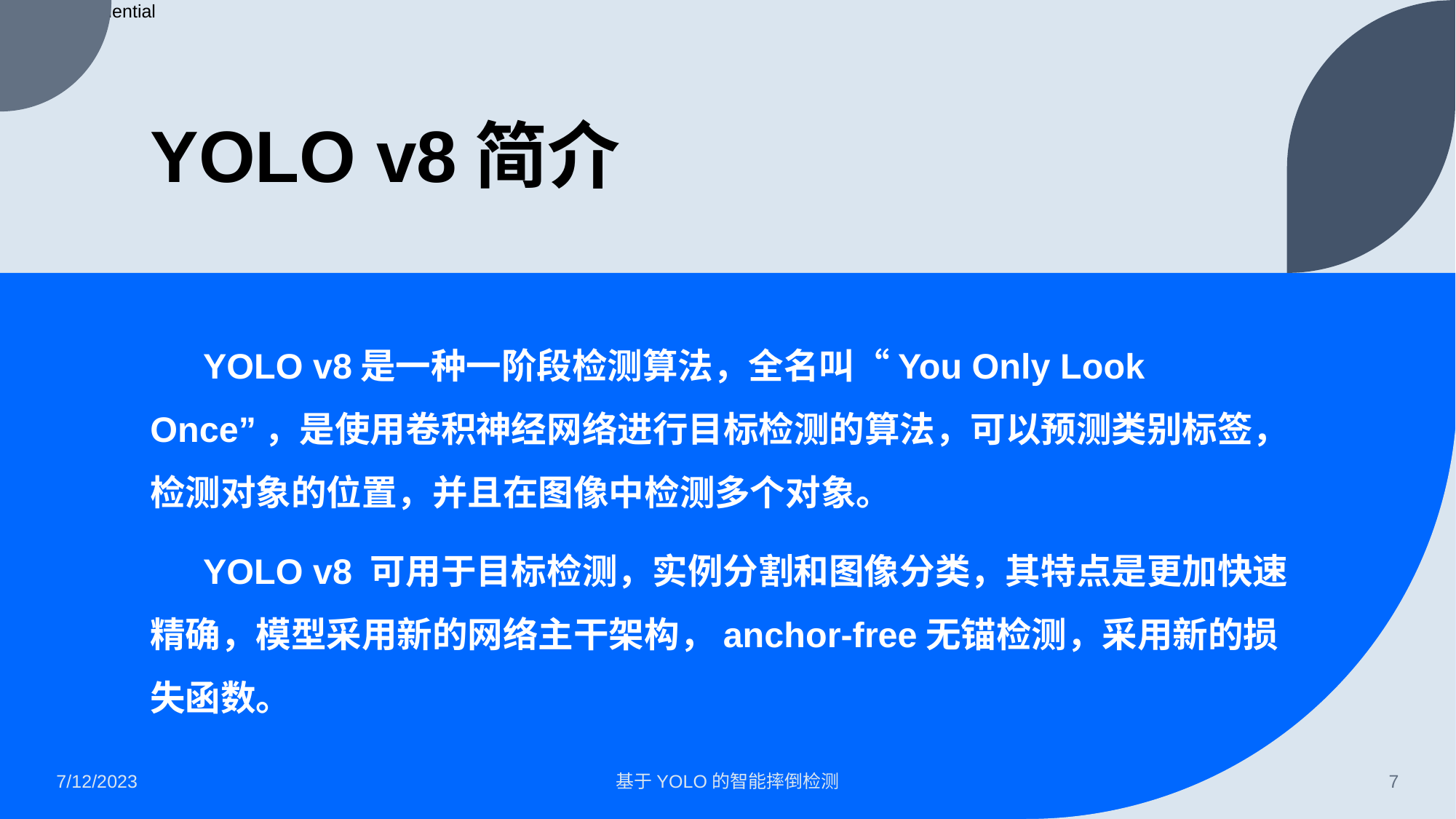

# YOLO v8简介
YOLO v8是一种一阶段检测算法，全名叫“You Only Look Once”，是使用卷积神经网络进行目标检测的算法，可以预测类别标签，检测对象的位置，并且在图像中检测多个对象。
YOLO v8 可用于目标检测，实例分割和图像分类，其特点是更加快速精确，模型采用新的网络主干架构，anchor-free无锚检测，采用新的损失函数。
7/12/2023
基于YOLO的智能摔倒检测
7